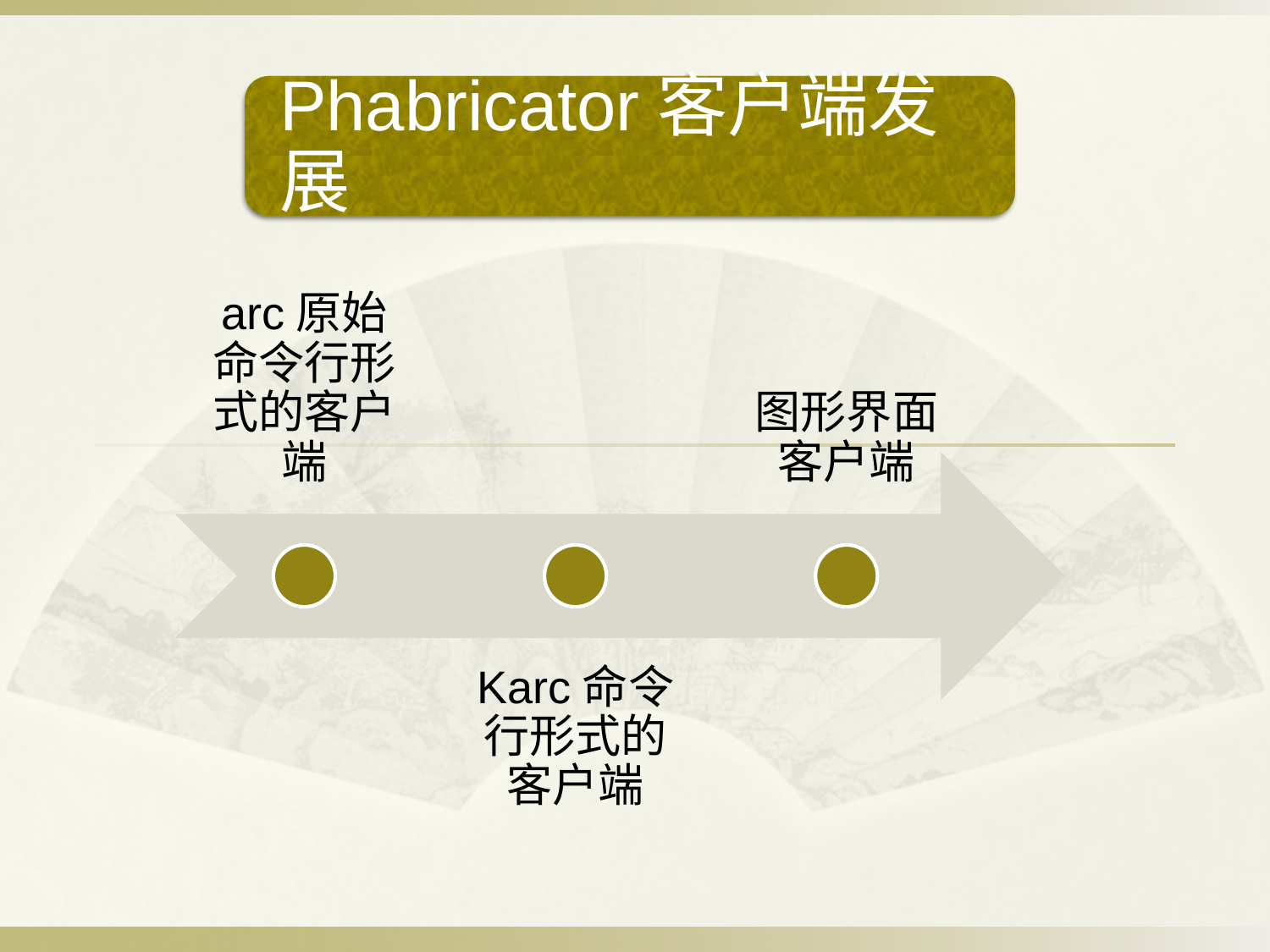

Phabricator客户端发展
arc原始命令行形式的客户端
Karc命令行形式的客户端
图形界面客户端